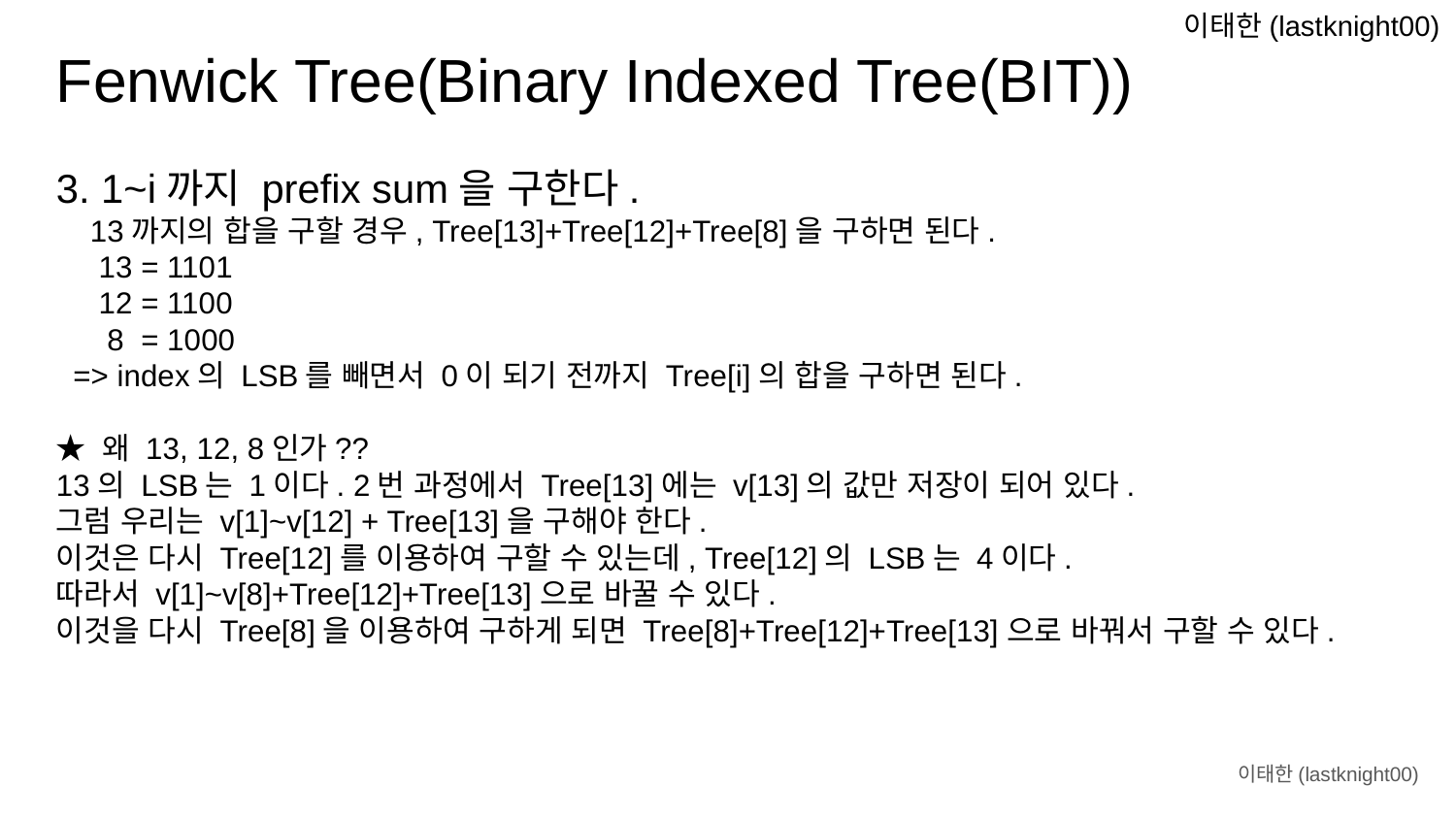

Fenwick Tree(Binary Indexed Tree(BIT))

3. 1~i까지 prefix sum을 구한다.
    13까지의 합을 구할 경우, Tree[13]+Tree[12]+Tree[8]을 구하면 된다.
     13 = 1101
     12 = 1100
      8  = 1000
  => index의 LSB를 빼면서 0이 되기 전까지 Tree[i]의 합을 구하면 된다.

★ 왜 13, 12, 8인가??
13의 LSB는 1이다. 2번 과정에서 Tree[13]에는 v[13]의 값만 저장이 되어 있다.
그럼 우리는 v[1]~v[12] + Tree[13]을 구해야 한다.
이것은 다시 Tree[12]를 이용하여 구할 수 있는데, Tree[12]의 LSB는 4이다.
따라서 v[1]~v[8]+Tree[12]+Tree[13]으로 바꿀 수 있다.
이것을 다시 Tree[8]을 이용하여 구하게 되면 Tree[8]+Tree[12]+Tree[13]으로 바꿔서 구할 수 있다.